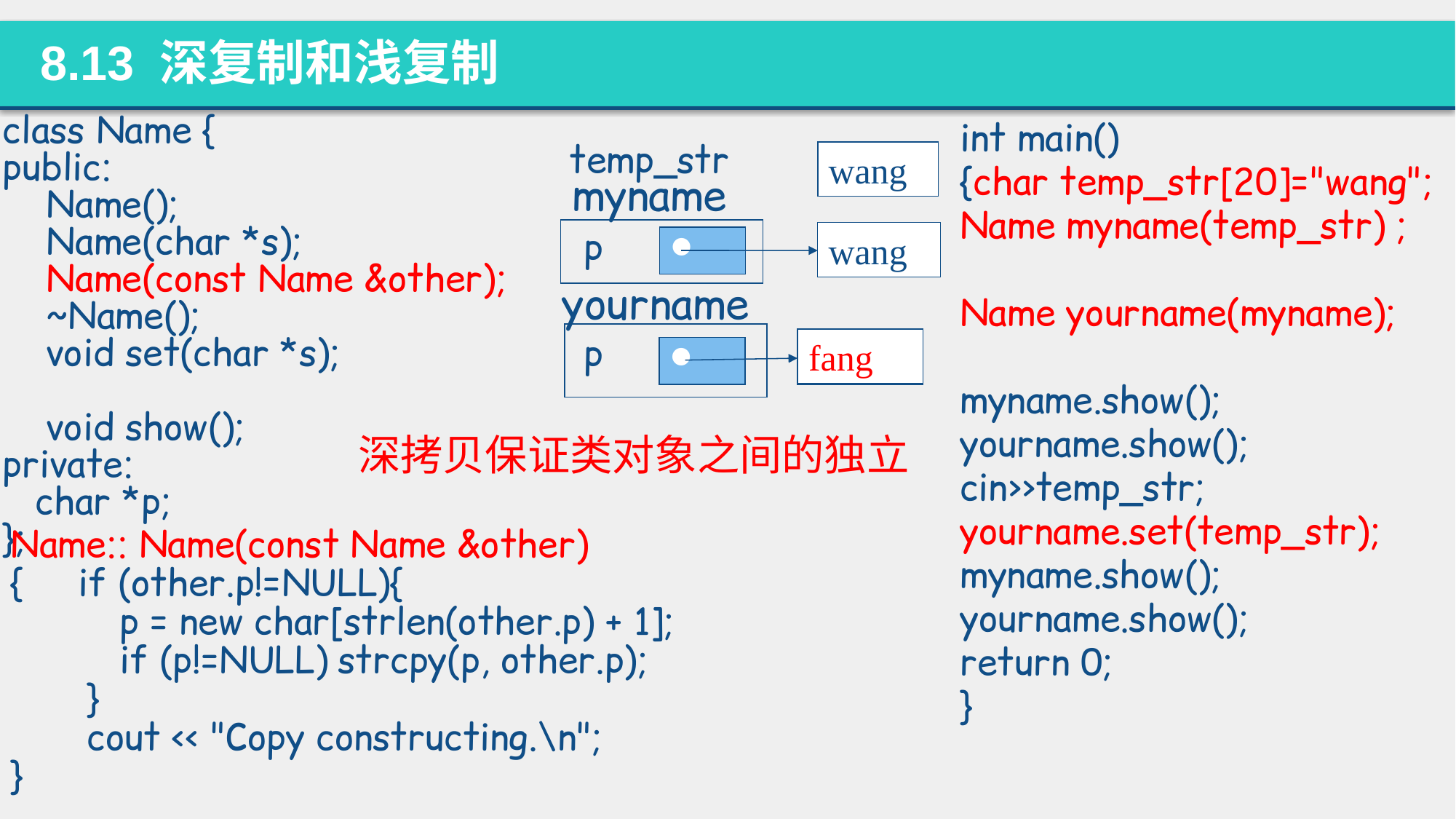

8.13 深复制和浅复制
class Name {
public:
    Name();
    Name(char *s);
    Name(const Name &other);
    ~Name();
    void set(char *s);
    void show();
private:
   char *p;
};
int main()
{char temp_str[20]="wang";
Name myname(temp_str) ;
Name yourname(myname);
myname.show();
yourname.show();
cin>>temp_str;
yourname.set(temp_str);
myname.show();
yourname.show();
return 0;
}
temp_str
wang
myname
p

wang

yourname

p
fang
wang

深拷贝保证类对象之间的独立
Name:: Name(const Name &other)
{     if (other.p!=NULL){
	p = new char[strlen(other.p) + 1];
	if (p!=NULL)	strcpy(p, other.p);
       }
       cout << "Copy constructing.\n";
}